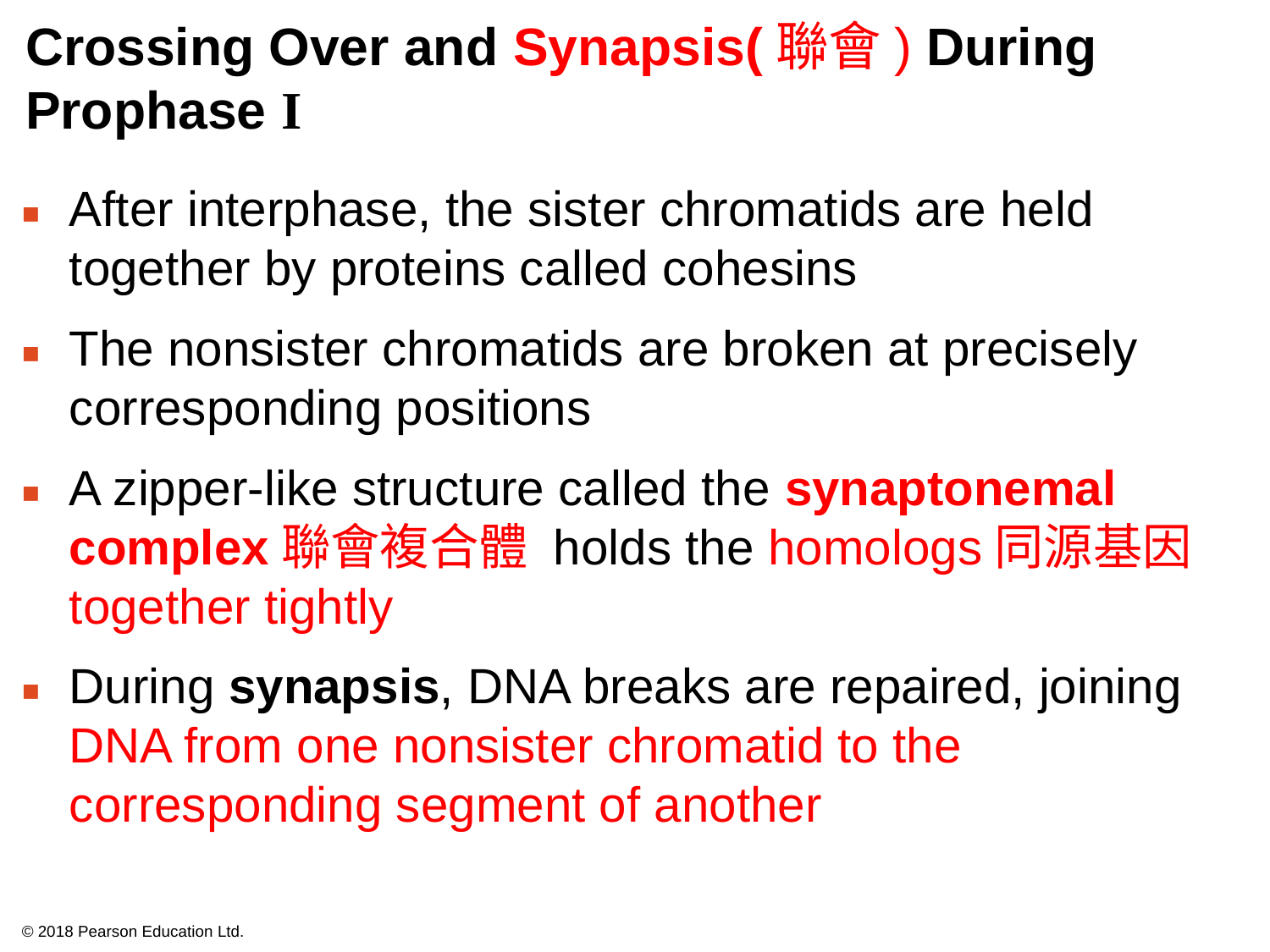

# Crossing Over and Synapsis(聯會) During Prophase I
After interphase, the sister chromatids are held together by proteins called cohesins
The nonsister chromatids are broken at precisely corresponding positions
A zipper-like structure called the synaptonemal complex聯會複合體 holds the homologs同源基因together tightly
During synapsis, DNA breaks are repaired, joining DNA from one nonsister chromatid to the corresponding segment of another
© 2018 Pearson Education Ltd.